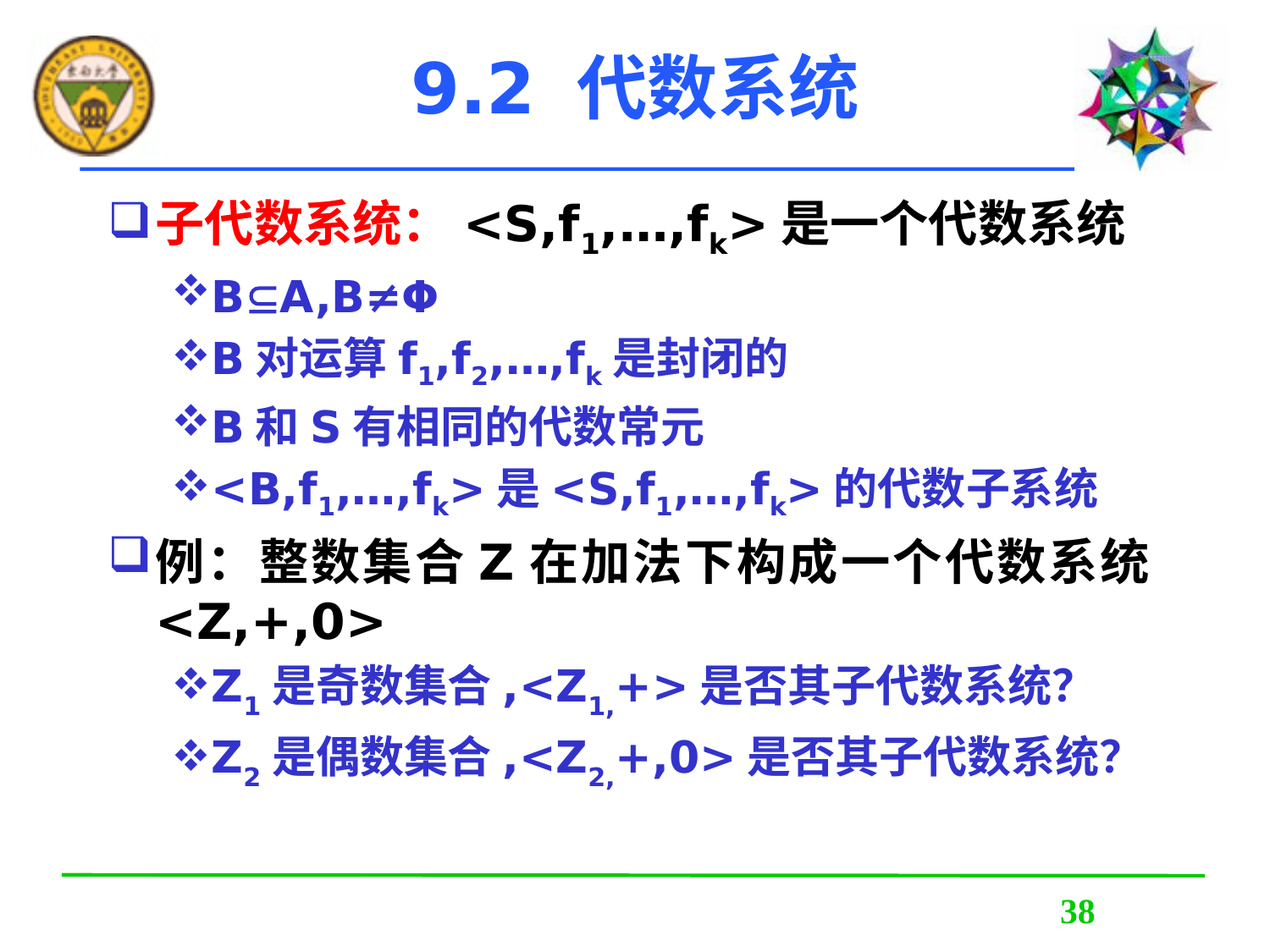

# 9.2 代数系统
子代数系统：<S,f1,…,fk>是一个代数系统
B⊆A,B≠Φ
B对运算f1,f2,…,fk是封闭的
B和S有相同的代数常元
<B,f1,…,fk>是<S,f1,…,fk>的代数子系统
例：整数集合Z在加法下构成一个代数系统<Z,+,0>
Z1是奇数集合,<Z1,+>是否其子代数系统？
Z2是偶数集合,<Z2,+,0>是否其子代数系统？